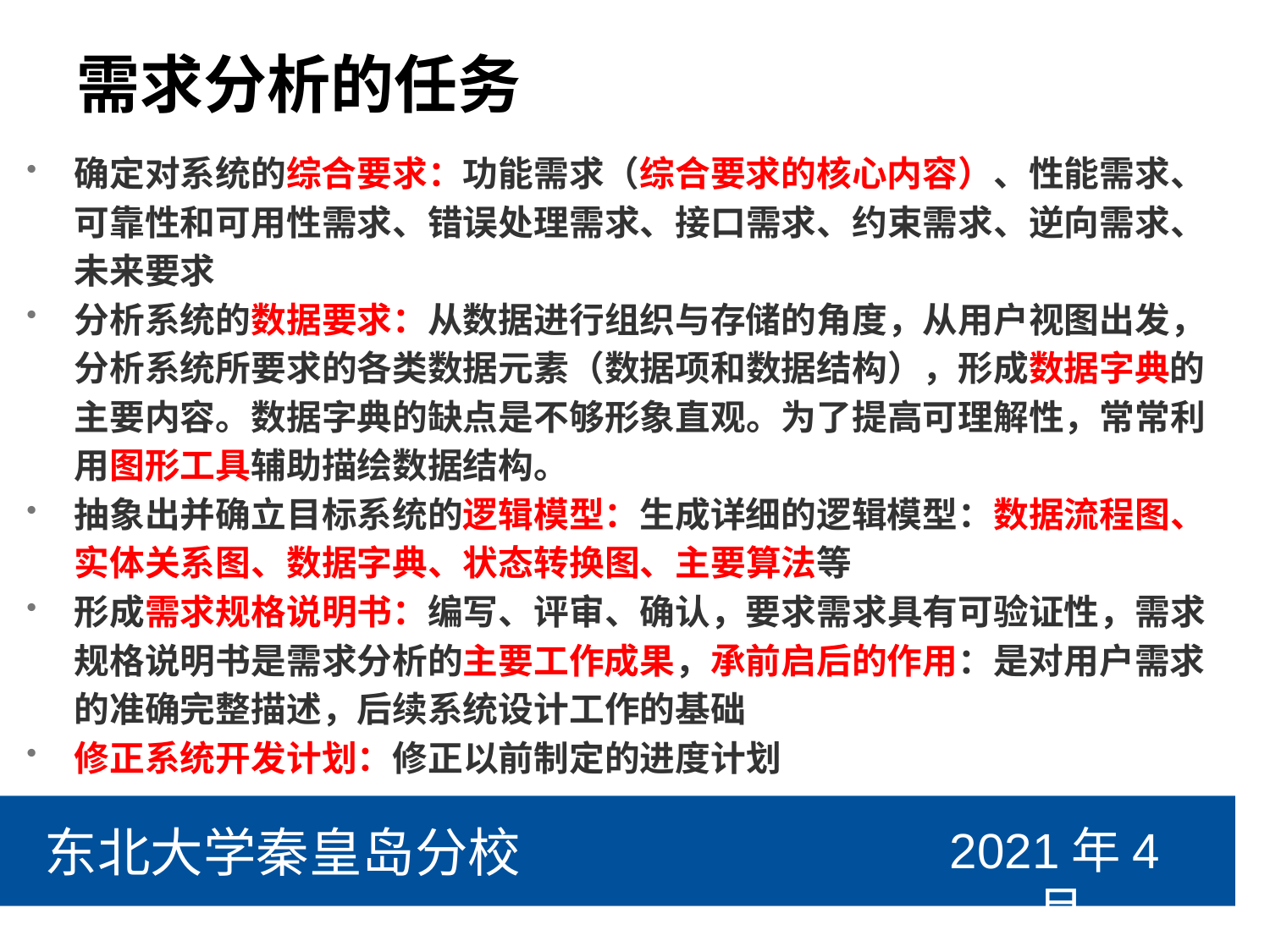

# 需求分析的任务
确定对系统的综合要求：功能需求（综合要求的核心内容）、性能需求、可靠性和可用性需求、错误处理需求、接口需求、约束需求、逆向需求、未来要求
分析系统的数据要求：从数据进行组织与存储的角度，从用户视图出发，分析系统所要求的各类数据元素（数据项和数据结构），形成数据字典的主要内容。数据字典的缺点是不够形象直观。为了提高可理解性，常常利用图形工具辅助描绘数据结构。
抽象出并确立目标系统的逻辑模型：生成详细的逻辑模型：数据流程图、实体关系图、数据字典、状态转换图、主要算法等
形成需求规格说明书：编写、评审、确认，要求需求具有可验证性，需求规格说明书是需求分析的主要工作成果，承前启后的作用：是对用户需求的准确完整描述，后续系统设计工作的基础
修正系统开发计划：修正以前制定的进度计划